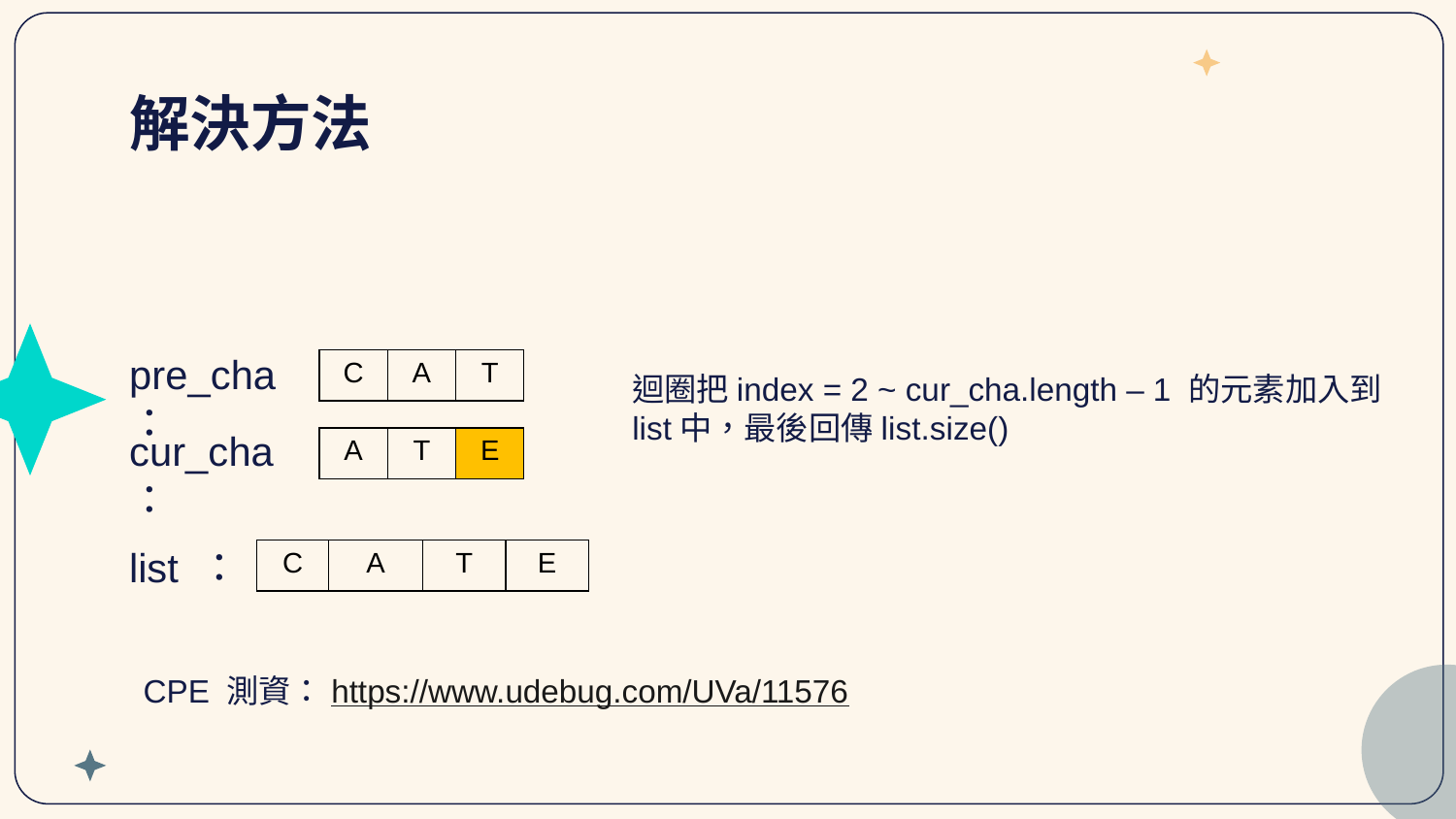

# 解決方法
pre_cha：
| C | A | T |
| --- | --- | --- |
迴圈把index = 2 ~ cur_cha.length – 1 的元素加入到list中，最後回傳list.size()
cur_cha：
| A | T | E |
| --- | --- | --- |
list ：
| C | A | T | E |
| --- | --- | --- | --- |
CPE 測資：https://www.udebug.com/UVa/11576